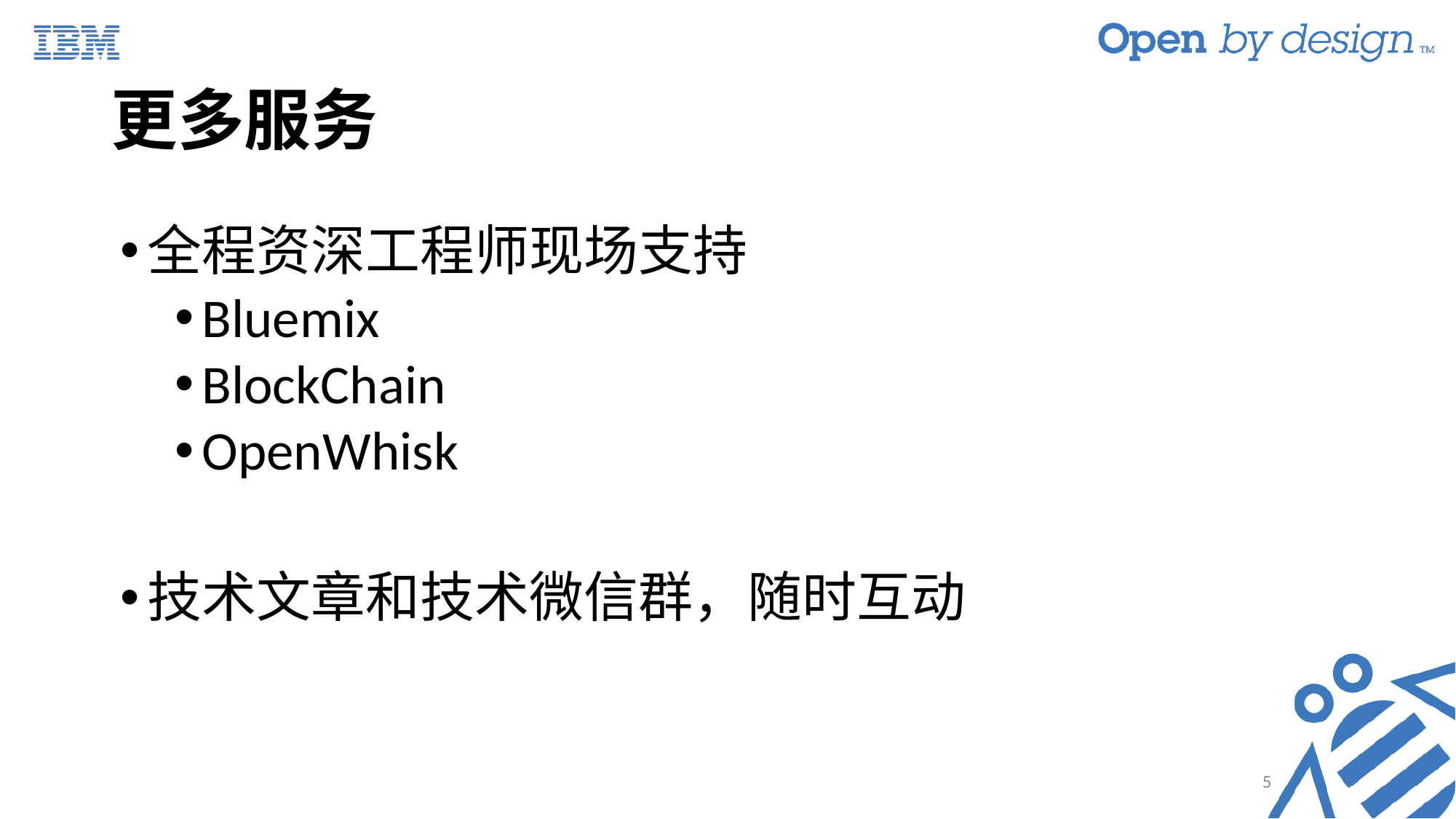

# 更多服务
全程资深工程师现场支持
Bluemix
BlockChain
OpenWhisk

技术文章和技术微信群，随时互动

5